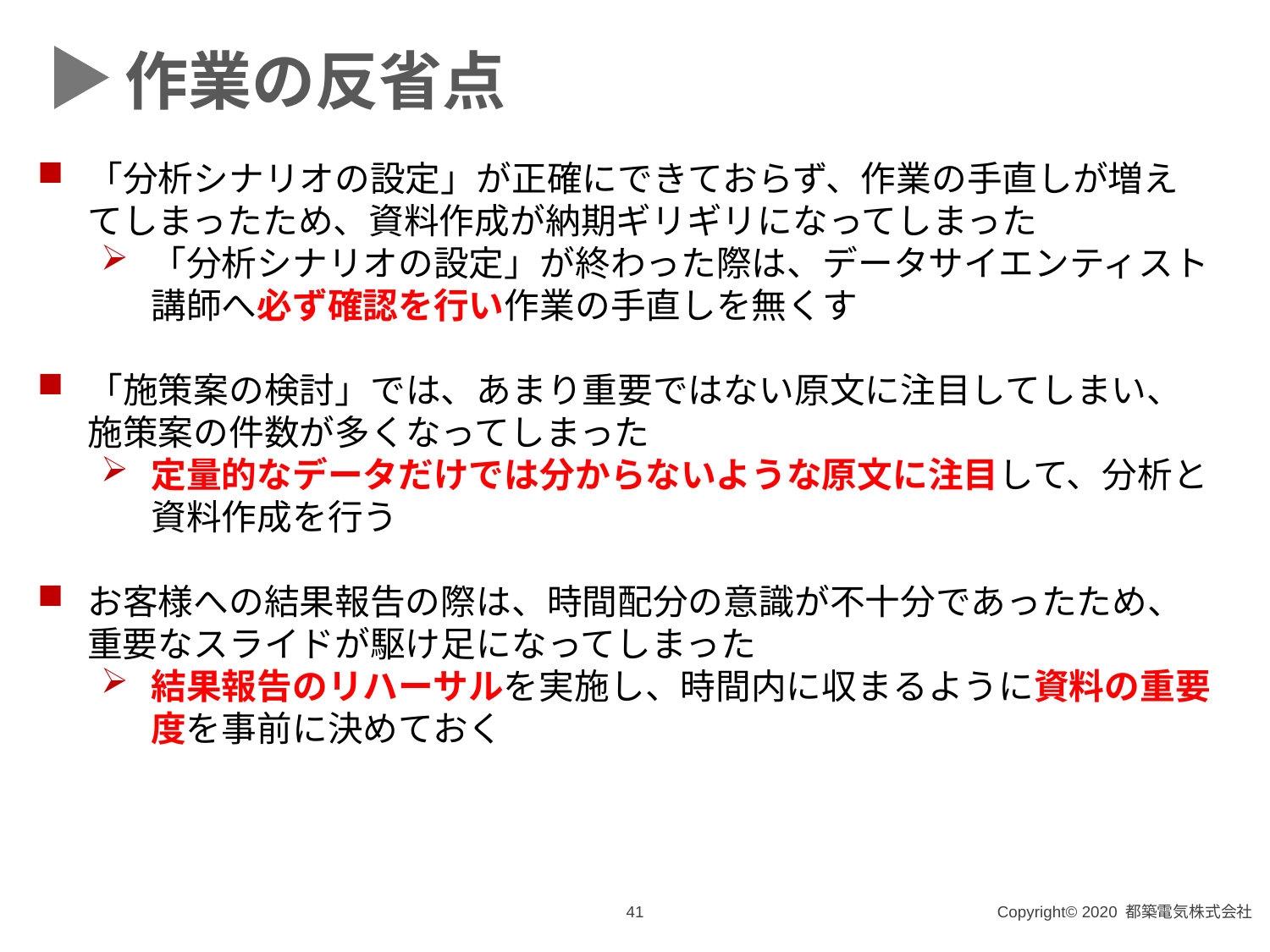

作業の反省点

「分析シナリオの設定」が正確にできておらず、作業の手直しが増えてしまったため、資料作成が納期ギリギリになってしまった
「分析シナリオの設定」が終わった際は、データサイエンティスト講師へ必ず確認を行い作業の手直しを無くす

「施策案の検討」では、あまり重要ではない原文に注目してしまい、施策案の件数が多くなってしまった
定量的なデータだけでは分からないような原文に注目して、分析と資料作成を行う

お客様への結果報告の際は、時間配分の意識が不十分であったため、重要なスライドが駆け足になってしまった
結果報告のリハーサルを実施し、時間内に収まるように資料の重要度を事前に決めておく
41
Copyright© 2020 都築電気株式会社